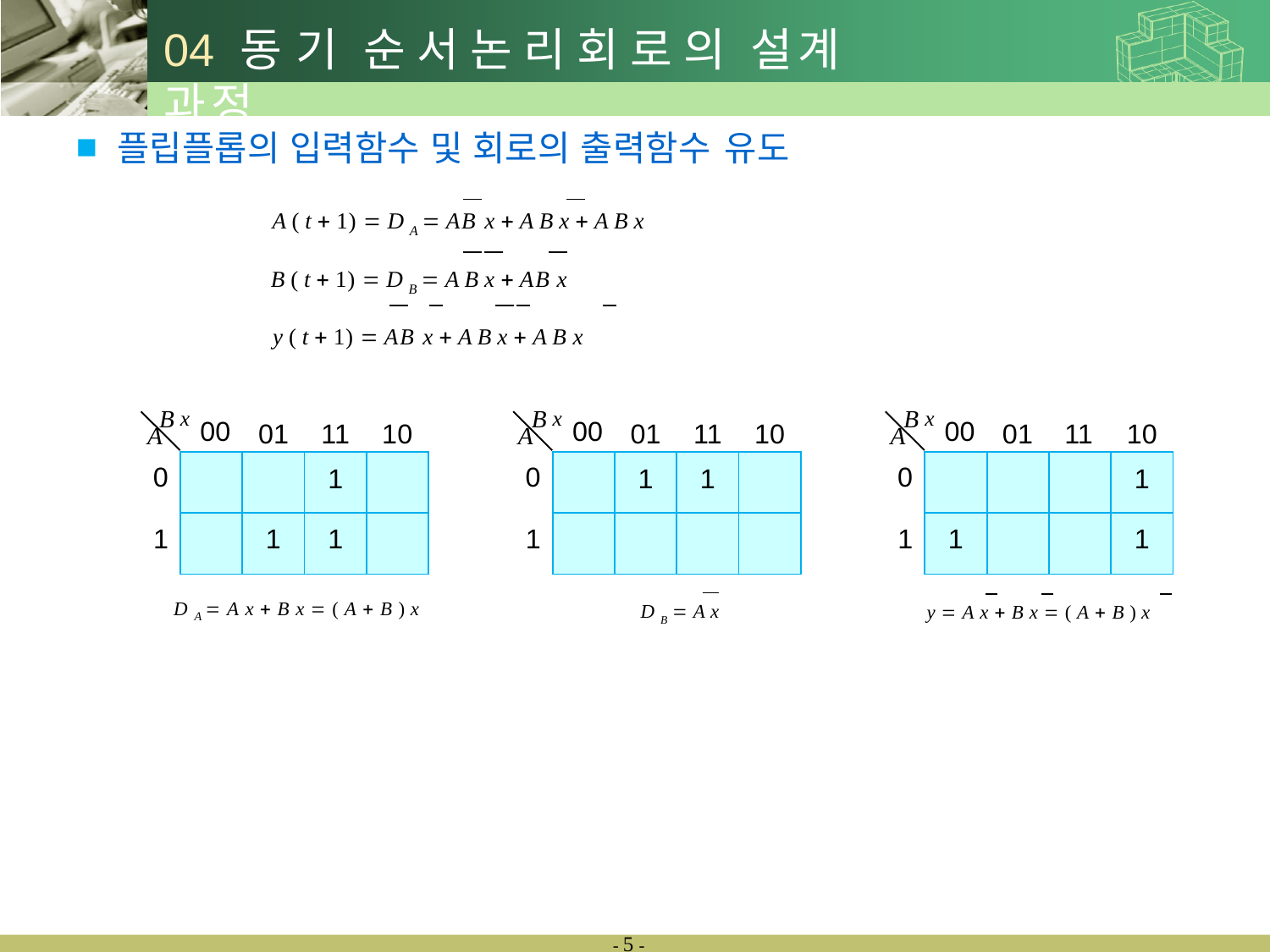

# 04	동기 순서논리회로의 설계 과정
플립플롭의 입력함수 및 회로의 출력함수 유도

A ( t + 1) = D A = AB x + A B x + A B x
B ( t + 1) = D B = A B x + AB x
y ( t + 1) = AB x + A B x + A B x

B
B
B

| A | x 00 | 01 | 11 | 10 | A | x 00 | 01 | 11 | 10 | A | x 00 | 01 | 11 | 10 |
| --- | --- | --- | --- | --- | --- | --- | --- | --- | --- | --- | --- | --- | --- | --- |
| 0 |  |  | 1 |  | 0 |  | 1 | 1 |  | 0 |  |  |  | 1 |
| 1 |  | 1 | 1 |  | 1 |  |  |  |  | 1 | 1 |  |  | 1 |

D A = A x + B x = ( A + B ) x

D B = A x
y = A x + B x = ( A + B ) x
- 5 -